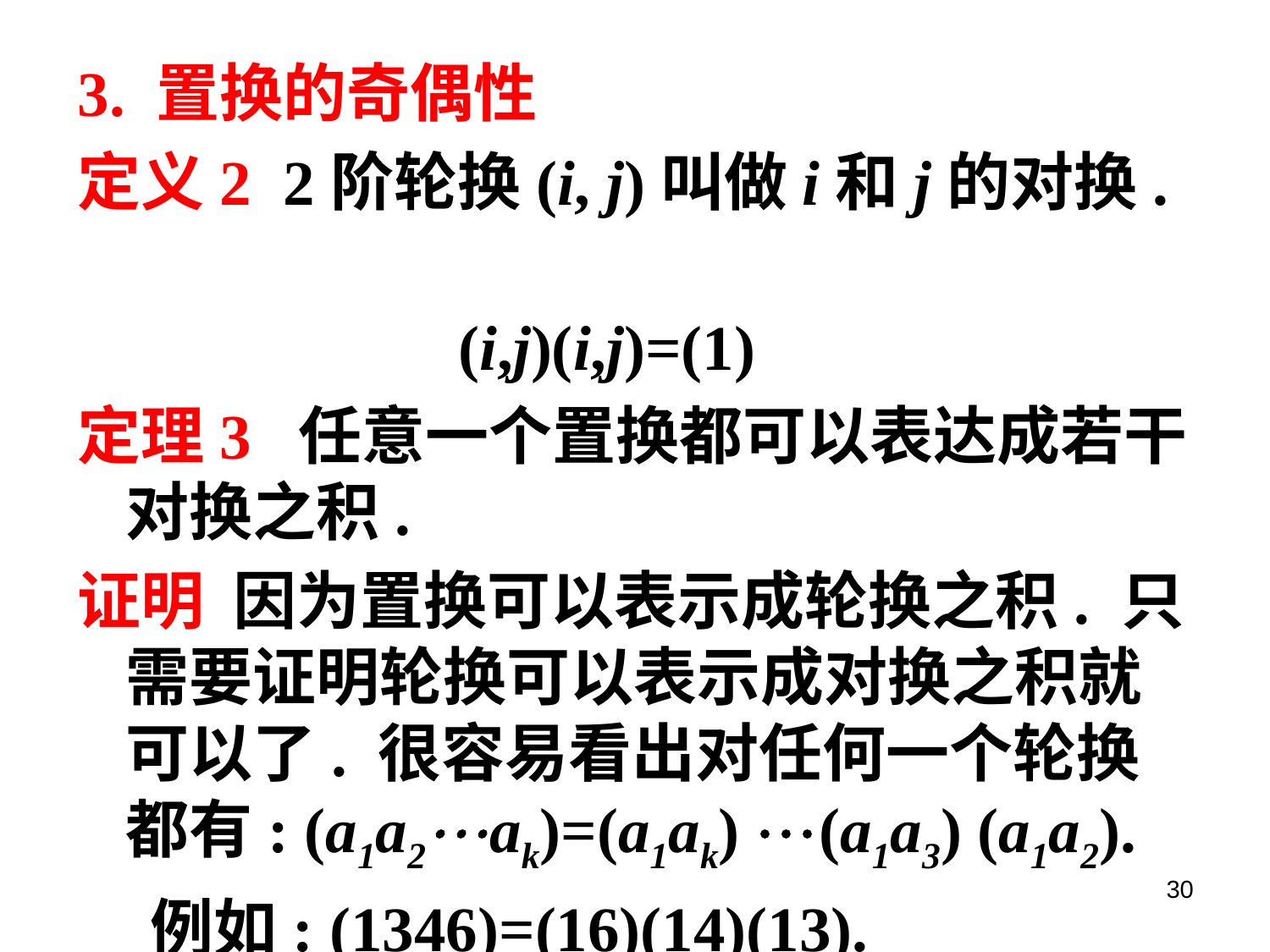

3. 置换的奇偶性
定义2  2阶轮换(i, j)叫做i和j的对换.
                        (i,j)(i,j)=(1)
定理3  任意一个置换都可以表达成若干对换之积.
证明  因为置换可以表示成轮换之积. 只需要证明轮换可以表示成对换之积就可以了. 很容易看出对任何一个轮换都有: (a1a2…ak)=(a1ak) …(a1a3) (a1a2).
    例如: (1346)=(16)(14)(13).

30